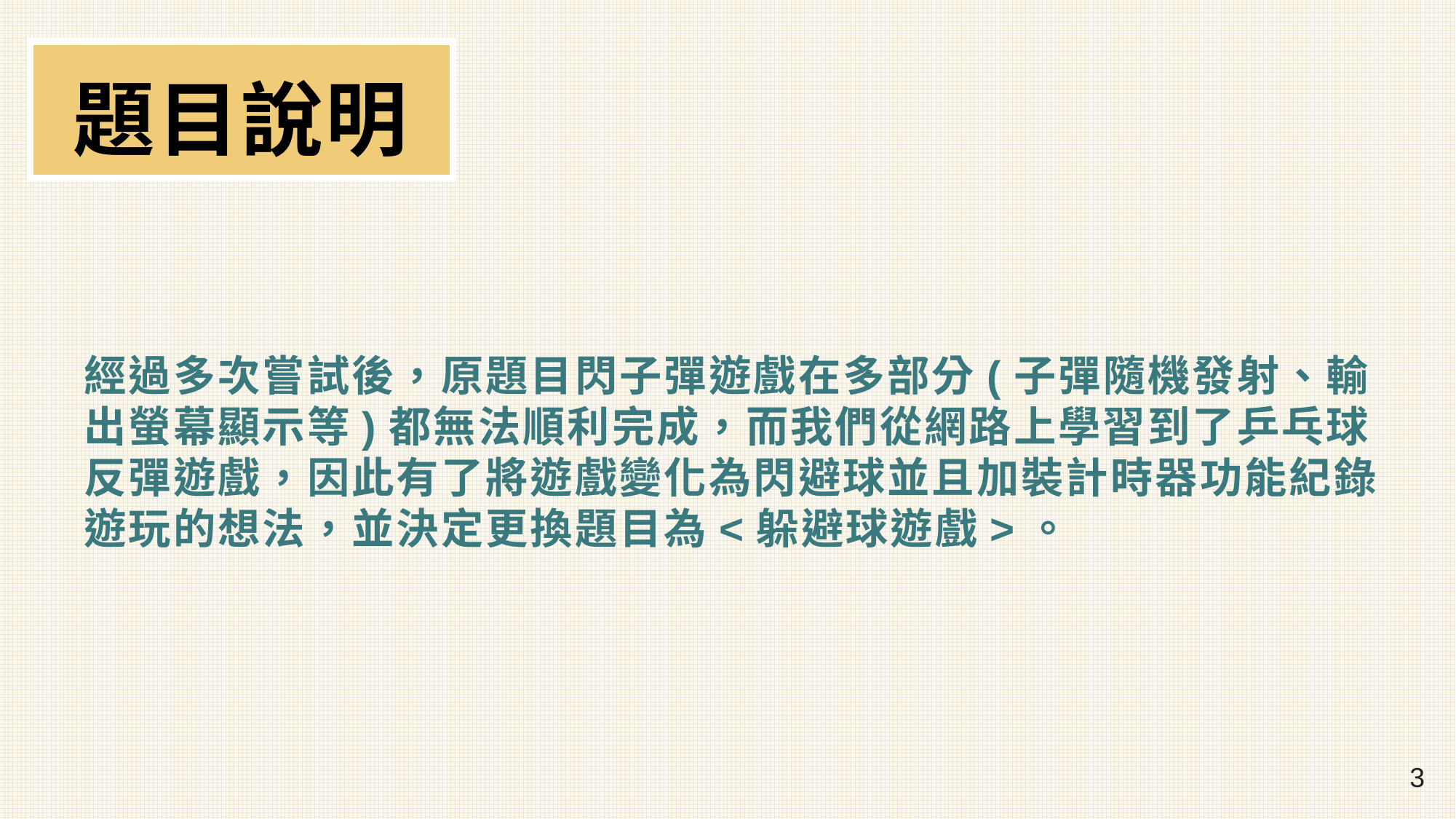

題目說明
經過多次嘗試後，原題目閃子彈遊戲在多部分(子彈隨機發射、輸出螢幕顯示等)都無法順利完成，而我們從網路上學習到了乒乓球反彈遊戲，因此有了將遊戲變化為閃避球並且加裝計時器功能紀錄遊玩的想法，並決定更換題目為<躲避球遊戲>。

3